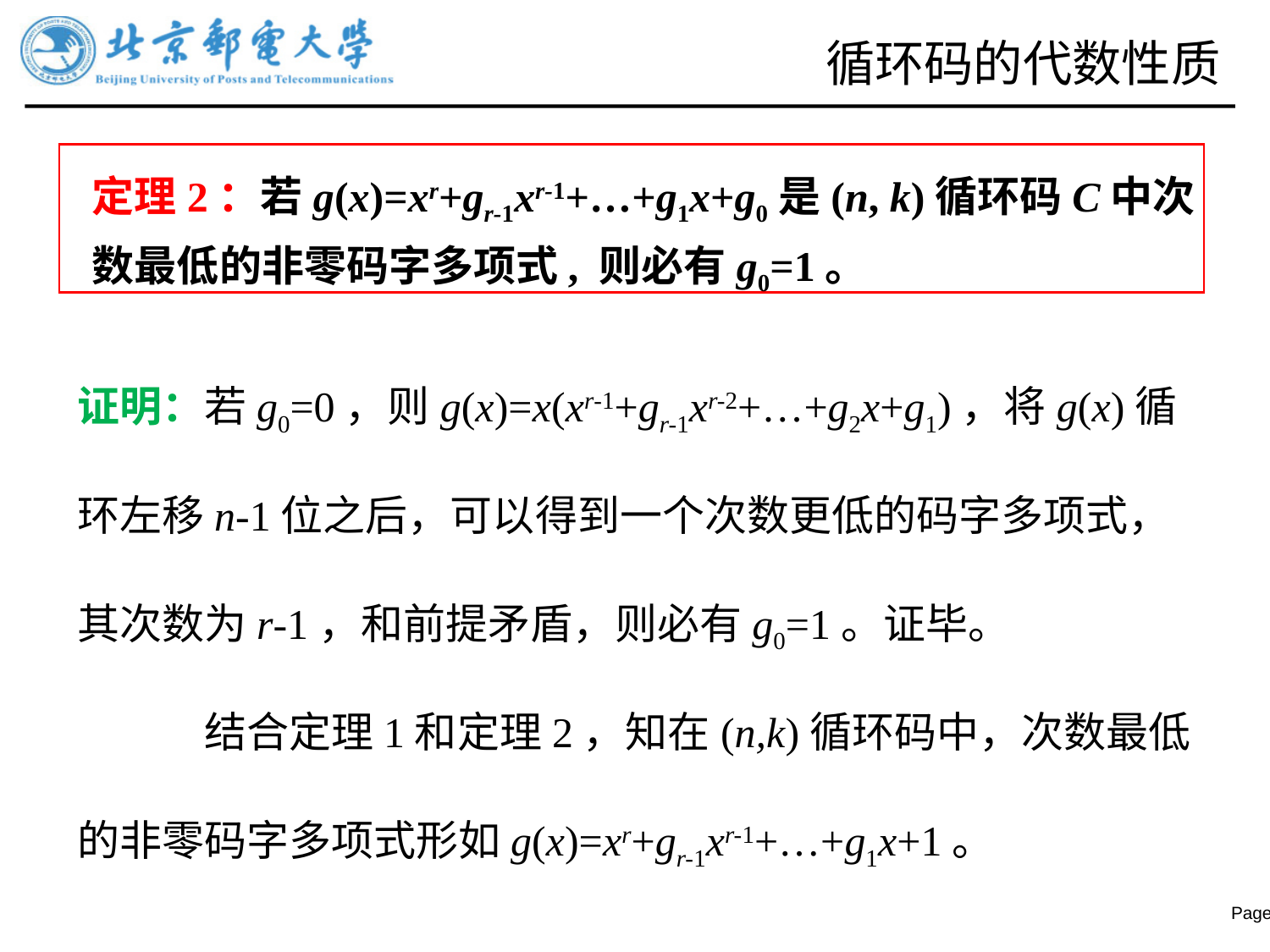

# 循环码的代数性质

定理2：若g(x)=xr+gr-1xr-1+…+g1x+g0是(n, k)循环码C中次数最低的非零码字多项式, 则必有g0=1。
证明：若g0=0，则g(x)=x(xr-1+gr-1xr-2+…+g2x+g1)，将g(x)循环左移n-1位之后，可以得到一个次数更低的码字多项式，其次数为r-1，和前提矛盾，则必有g0=1。证毕。
	结合定理1和定理2，知在(n,k)循环码中，次数最低的非零码字多项式形如g(x)=xr+gr-1xr-1+…+g1x+1。